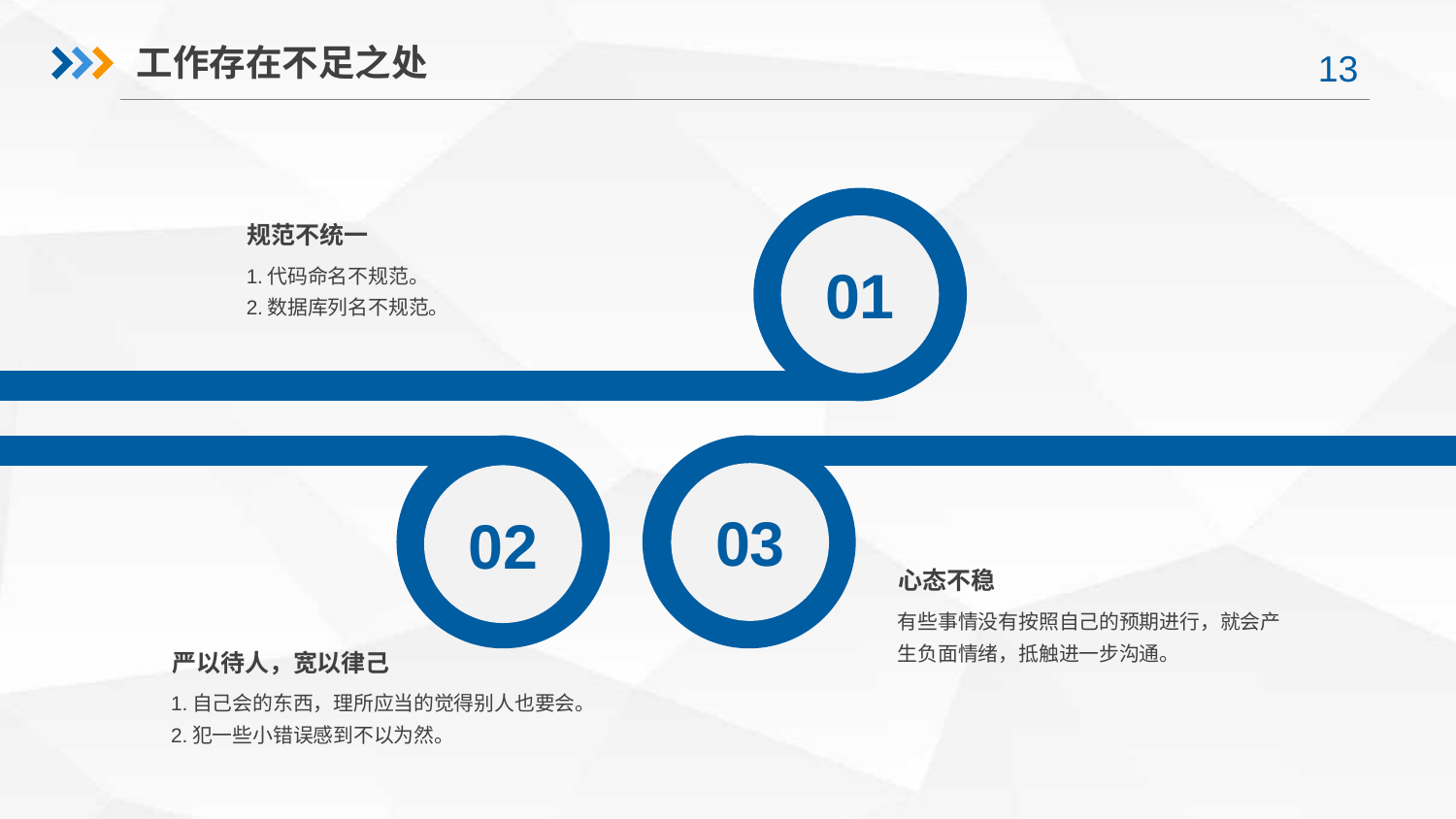

工作存在不足之处

01
规范不统一
1.代码命名不规范。
2.数据库列名不规范。

02

03
心态不稳
有些事情没有按照自己的预期进行，就会产生负面情绪，抵触进一步沟通。
严以待人，宽以律己
1.自己会的东西，理所应当的觉得别人也要会。
2.犯一些小错误感到不以为然。